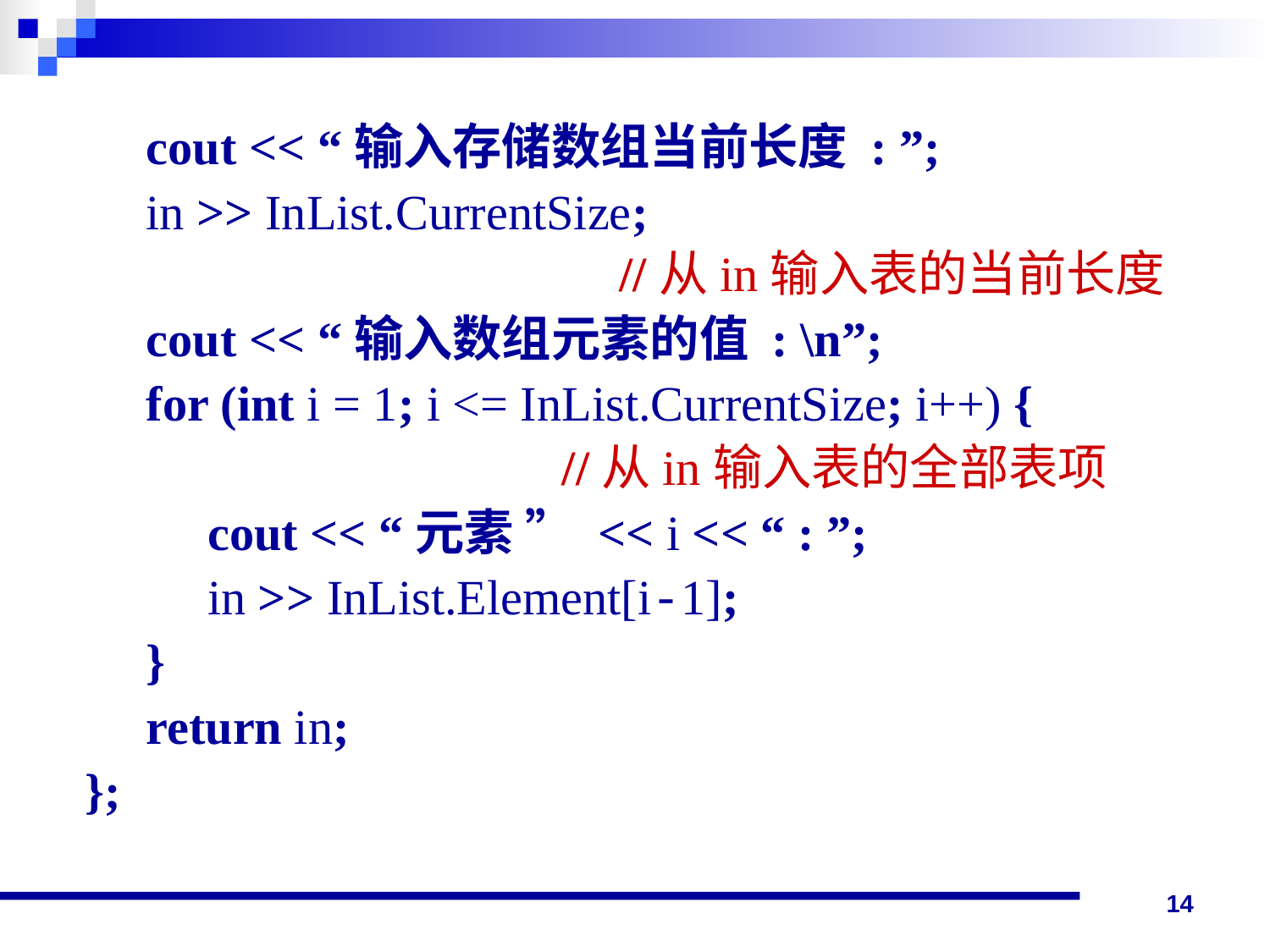

cout << “输入存储数组当前长度 : ”;
     in >> InList.CurrentSize;						                   //从in输入表的当前长度
     cout << “输入数组元素的值 : \n”;
     for (int i = 1; i <= InList.CurrentSize; i++) {
 	                                   //从in输入表的全部表项
          cout << “元素 ” << i << “ : ”;
          in >> InList.Element[i-1];
     }
     return in;
};
14